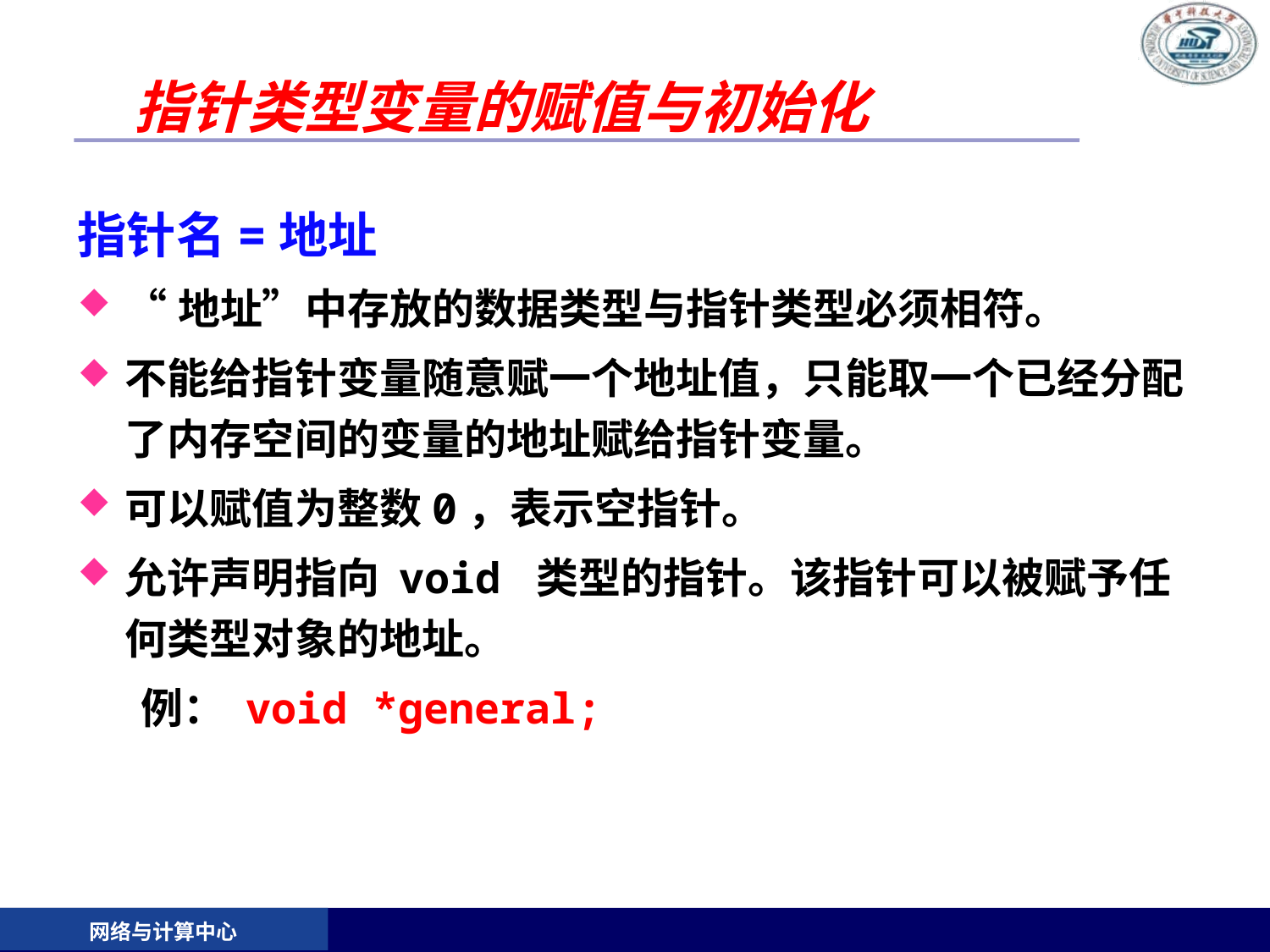

# 指针类型变量的赋值与初始化
指针名=地址
“地址”中存放的数据类型与指针类型必须相符。
不能给指针变量随意赋一个地址值，只能取一个已经分配了内存空间的变量的地址赋给指针变量。
可以赋值为整数0，表示空指针。
允许声明指向 void 类型的指针。该指针可以被赋予任何类型对象的地址。
例： void *general;

网络与计算中心